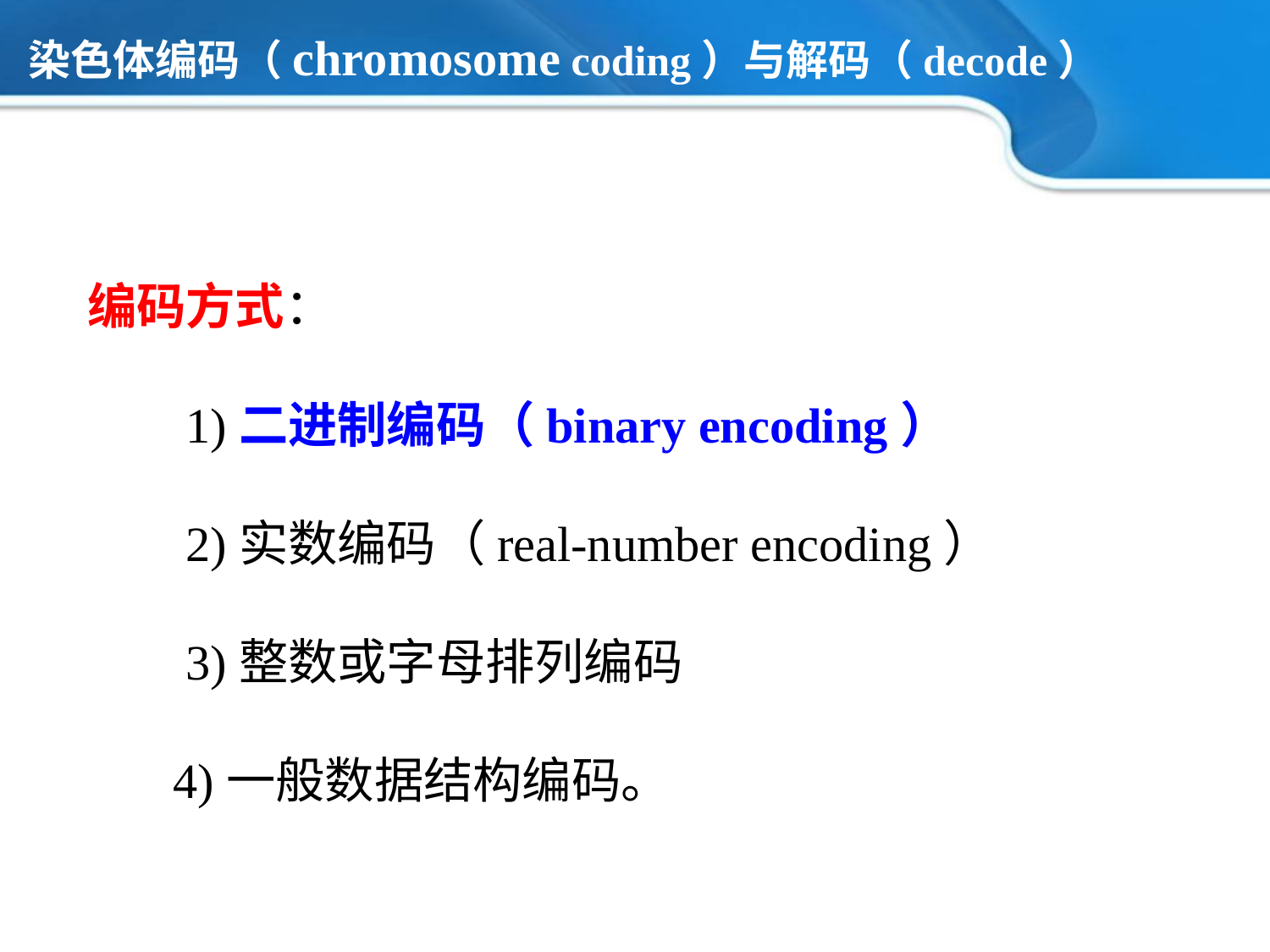

染色体编码（chromosome coding）与解码（decode）
编码方式：
        1)二进制编码（binary encoding）
        2)实数编码（real-number encoding）
        3)整数或字母排列编码
       4)一般数据结构编码。